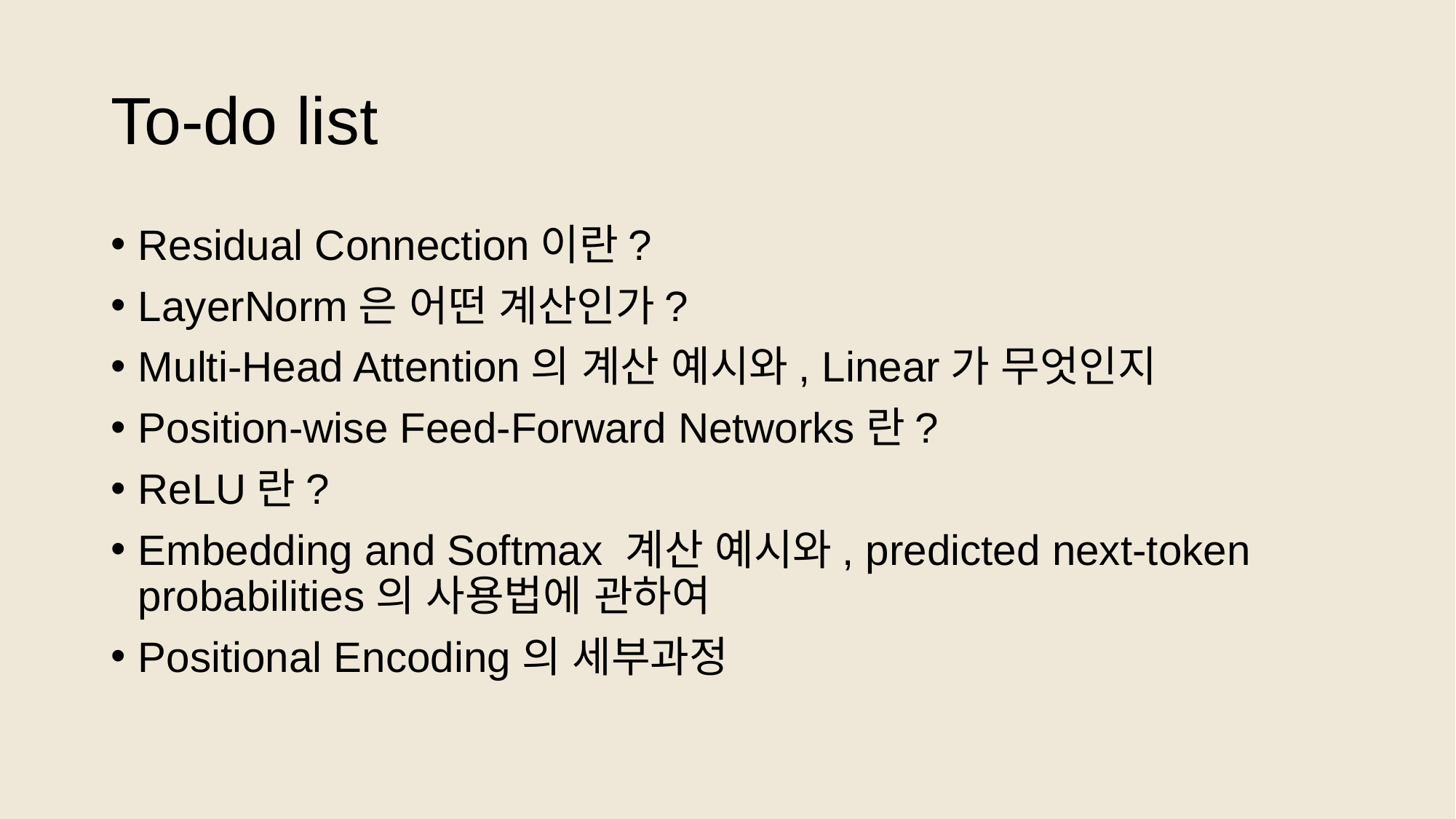

# To-do list
Residual Connection이란?
LayerNorm은 어떤 계산인가?
Multi-Head Attention의 계산 예시와, Linear가 무엇인지
Position-wise Feed-Forward Networks란?
ReLU란?
Embedding and Softmax 계산 예시와, predicted next-token probabilities의 사용법에 관하여
Positional Encoding의 세부과정